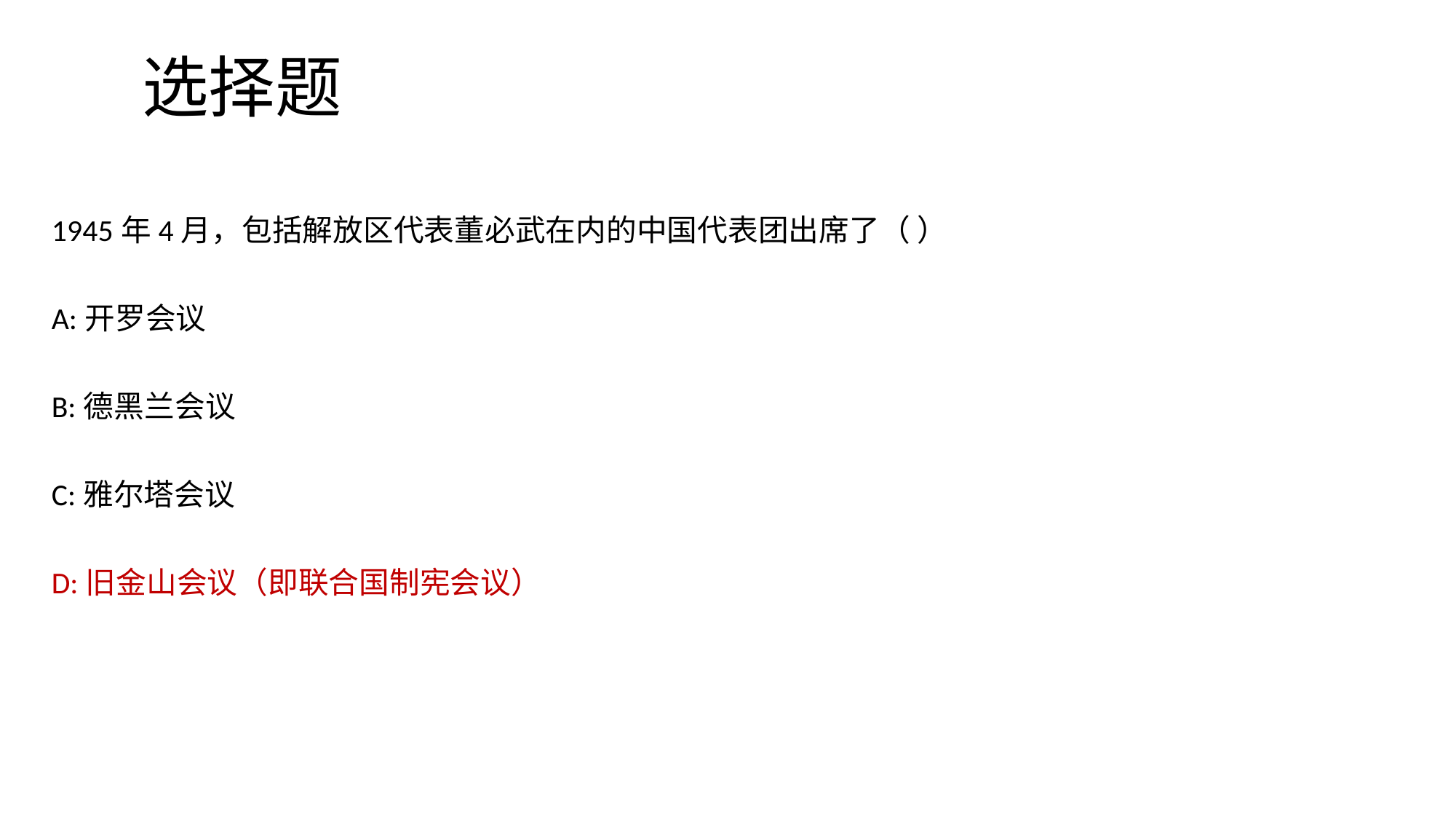

# 选择题
1945年4月，包括解放区代表董必武在内的中国代表团出席了（ ）
A:开罗会议
B:德黑兰会议
C:雅尔塔会议
D:旧金山会议（即联合国制宪会议）